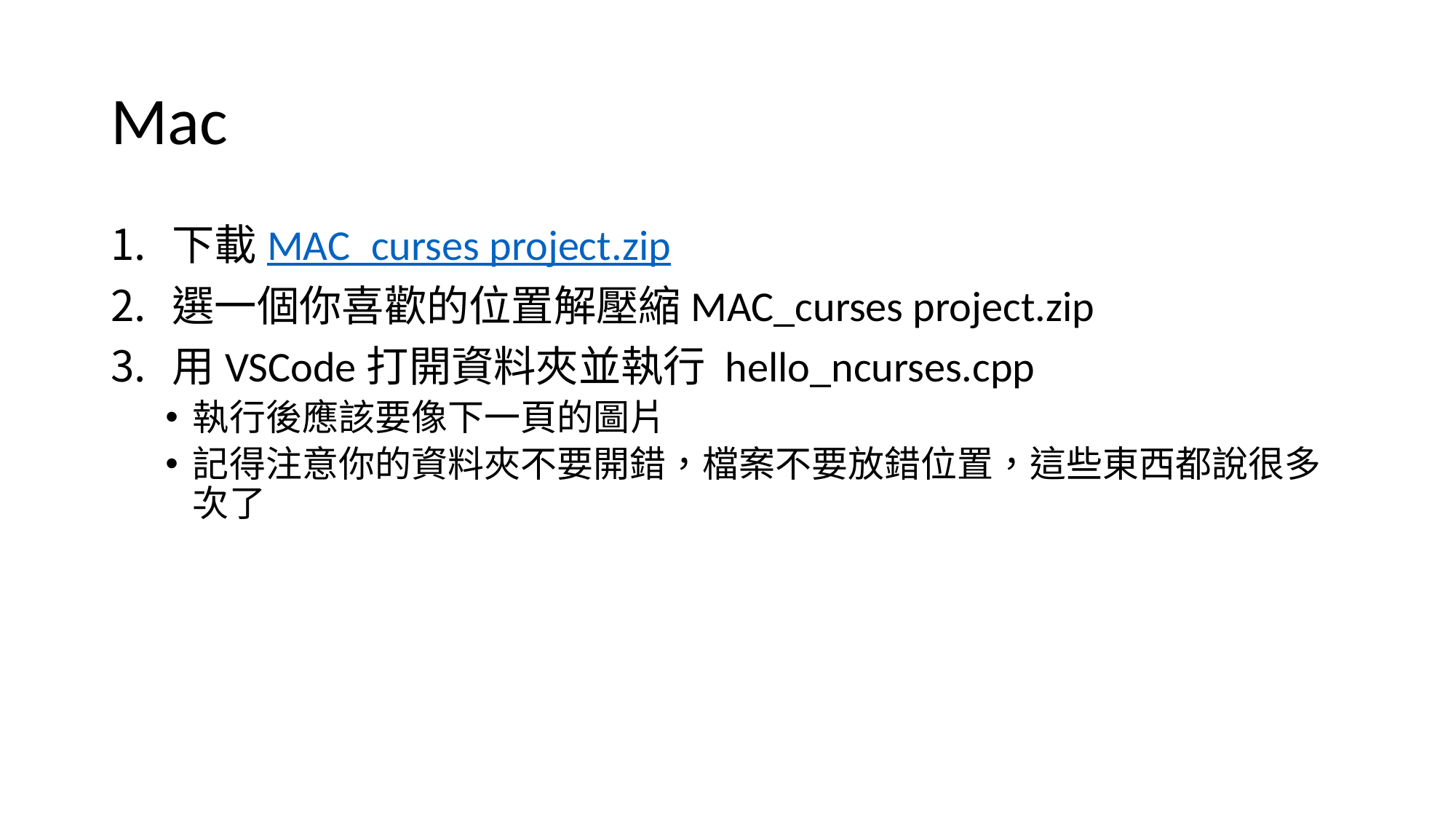

# Mac
下載MAC_curses project.zip
選一個你喜歡的位置解壓縮MAC_curses project.zip
用VSCode打開資料夾並執行 hello_ncurses.cpp
執行後應該要像下一頁的圖片
記得注意你的資料夾不要開錯，檔案不要放錯位置，這些東西都說很多次了